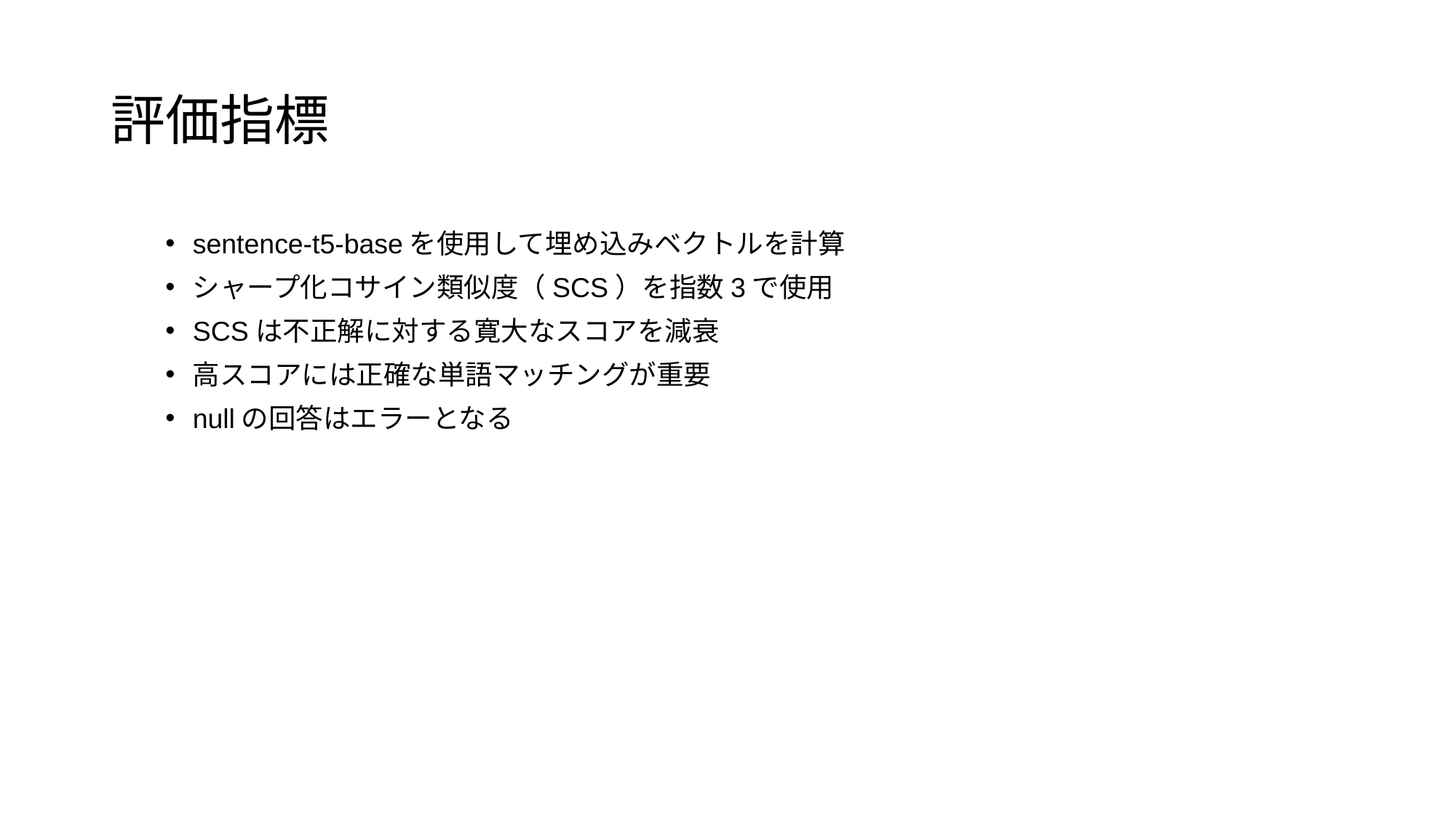

# 評価指標
sentence-t5-baseを使用して埋め込みベクトルを計算
シャープ化コサイン類似度（SCS）を指数3で使用
SCSは不正解に対する寛大なスコアを減衰
高スコアには正確な単語マッチングが重要
nullの回答はエラーとなる